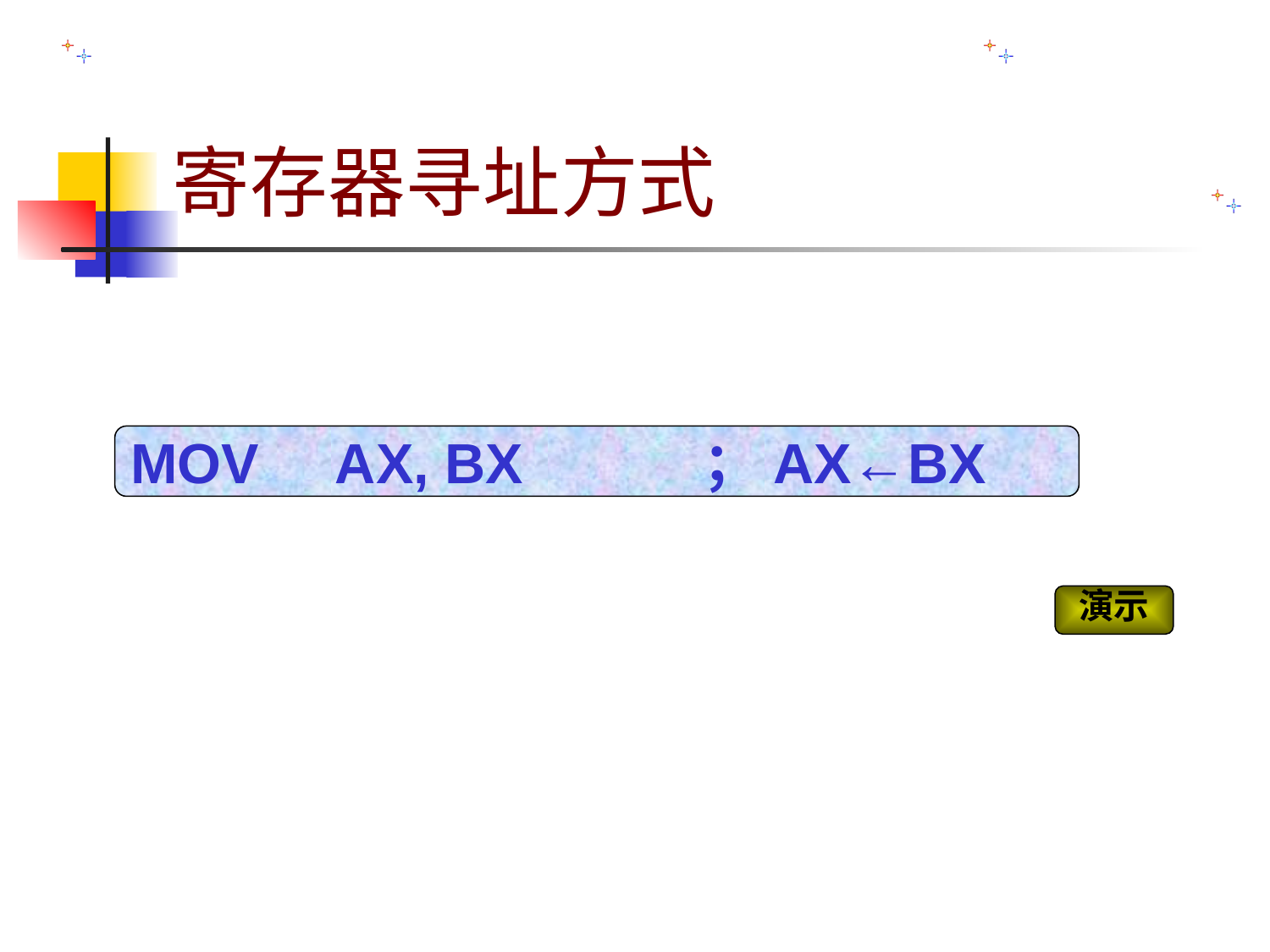

# 寄存器寻址方式
MOV     AX, BX	；AX←BX
演示